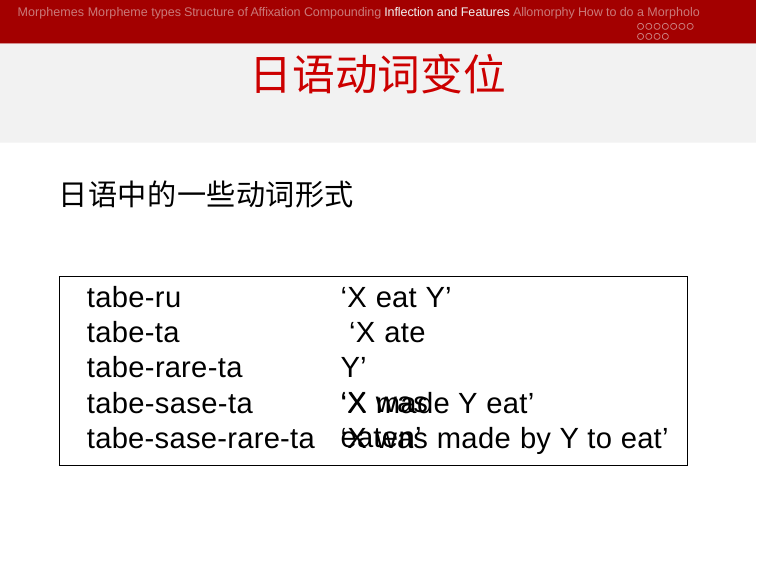

Morphemes Morpheme types Structure of Affixation Compounding Inflection and Features Allomorphy How to do a Morpholo
# 日语动词变位
日语中的一些动词形式
tabe-ru  tabe-ta  tabe-rare-ta
‘X eat Y’  ‘X ate Y’
‘X was eaten’

tabe-sase-ta	‘X made Y eat’
tabe-sase-rare-ta	‘X was made by Y to eat’